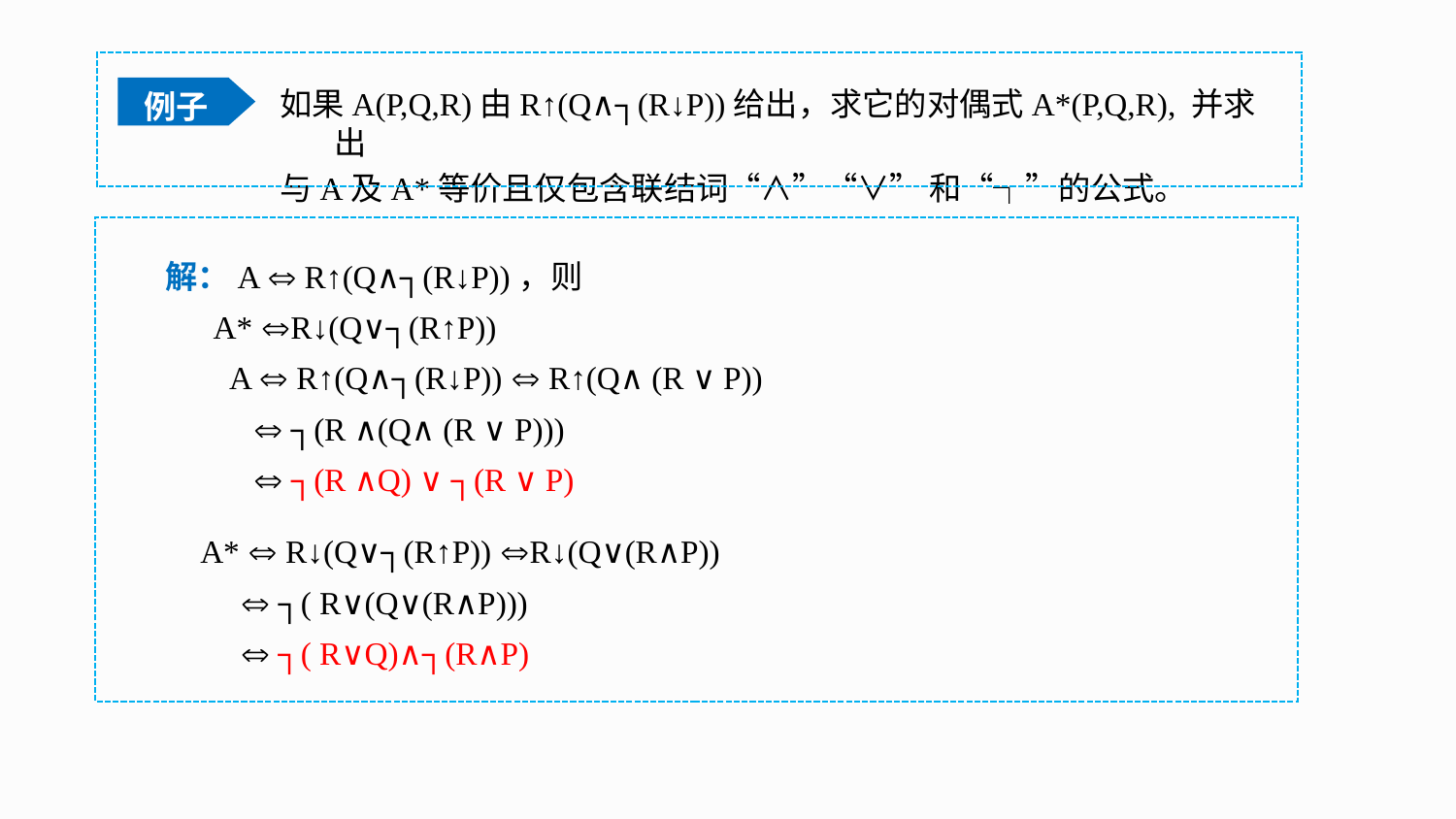

例子
如果A(P,Q,R)由R↑(Q∧┐(R↓P))给出，求它的对偶式A*(P,Q,R), 并求出
与A及A*等价且仅包含联结词“∧”“∨” 和“┐”的公式。

解：A ⇔ R↑(Q∧┐(R↓P))，则
      A* ⇔R↓(Q∨┐(R↑P))
        A ⇔ R↑(Q∧┐(R↓P)) ⇔ R↑(Q∧ (R ∨ P))
           ⇔ ┐(R ∧(Q∧ (R ∨ P)))
           ⇔ ┐(R ∧Q) ∨ ┐(R ∨ P)
  A* ⇔ R↓(Q∨┐(R↑P)) ⇔R↓(Q∨(R∧P))
       ⇔ ┐( R∨(Q∨(R∧P)))
       ⇔ ┐( R∨Q)∧┐(R∧P)